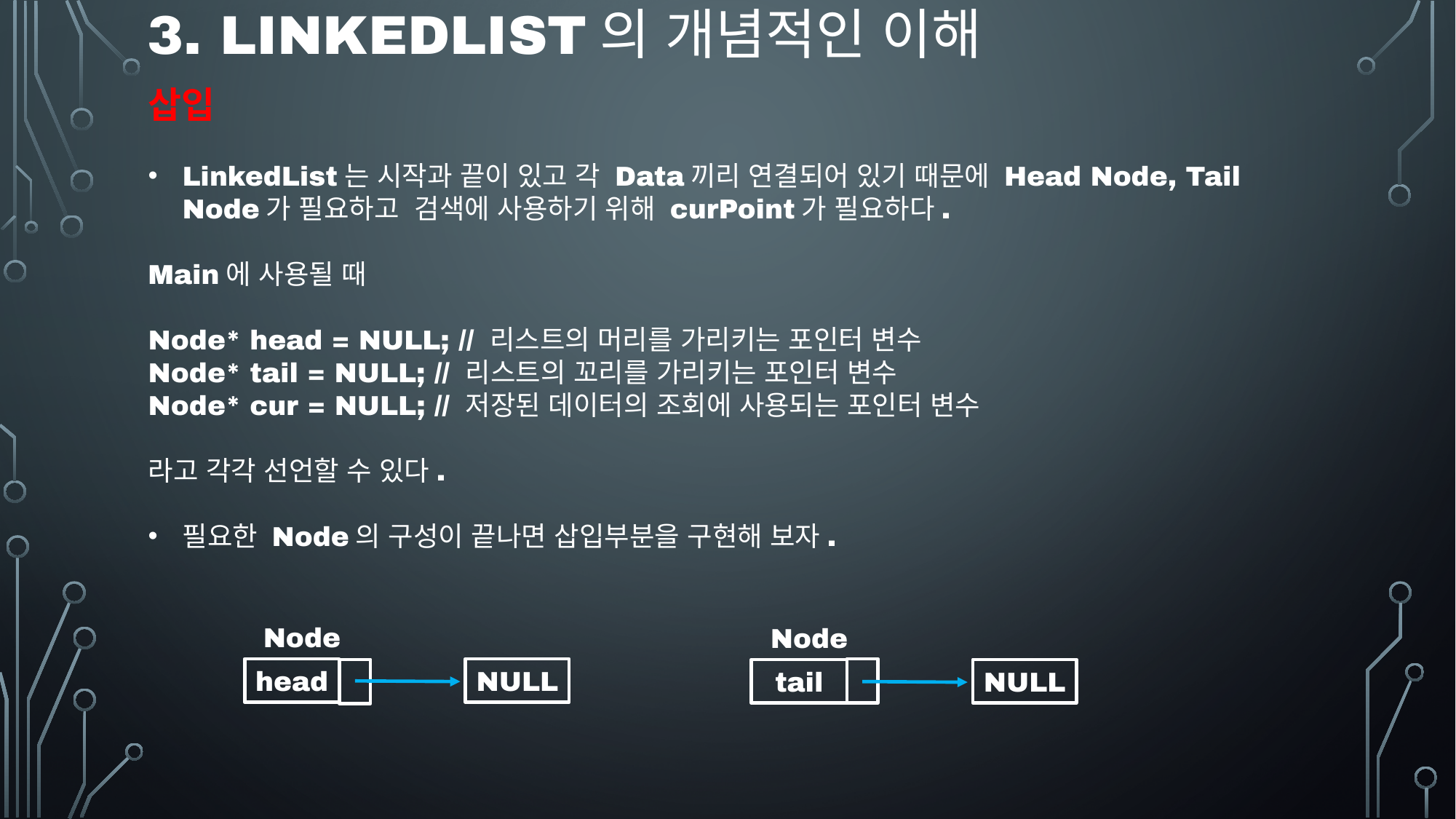

# 3. LinkedList의 개념적인 이해
삽입

LinkedList는 시작과 끝이 있고 각 Data끼리 연결되어 있기 때문에 Head Node, Tail Node가 필요하고  검색에 사용하기 위해 curPoint가 필요하다.

Main에 사용될 때

Node* head = NULL; // 리스트의 머리를 가리키는 포인터 변수
Node* tail = NULL; // 리스트의 꼬리를 가리키는 포인터 변수
Node* cur = NULL; // 저장된 데이터의 조회에 사용되는 포인터 변수

라고 각각 선언할 수 있다.

필요한 Node의 구성이 끝나면 삽입부분을 구현해 보자.
Node
Node
head
NULL

tail
NULL